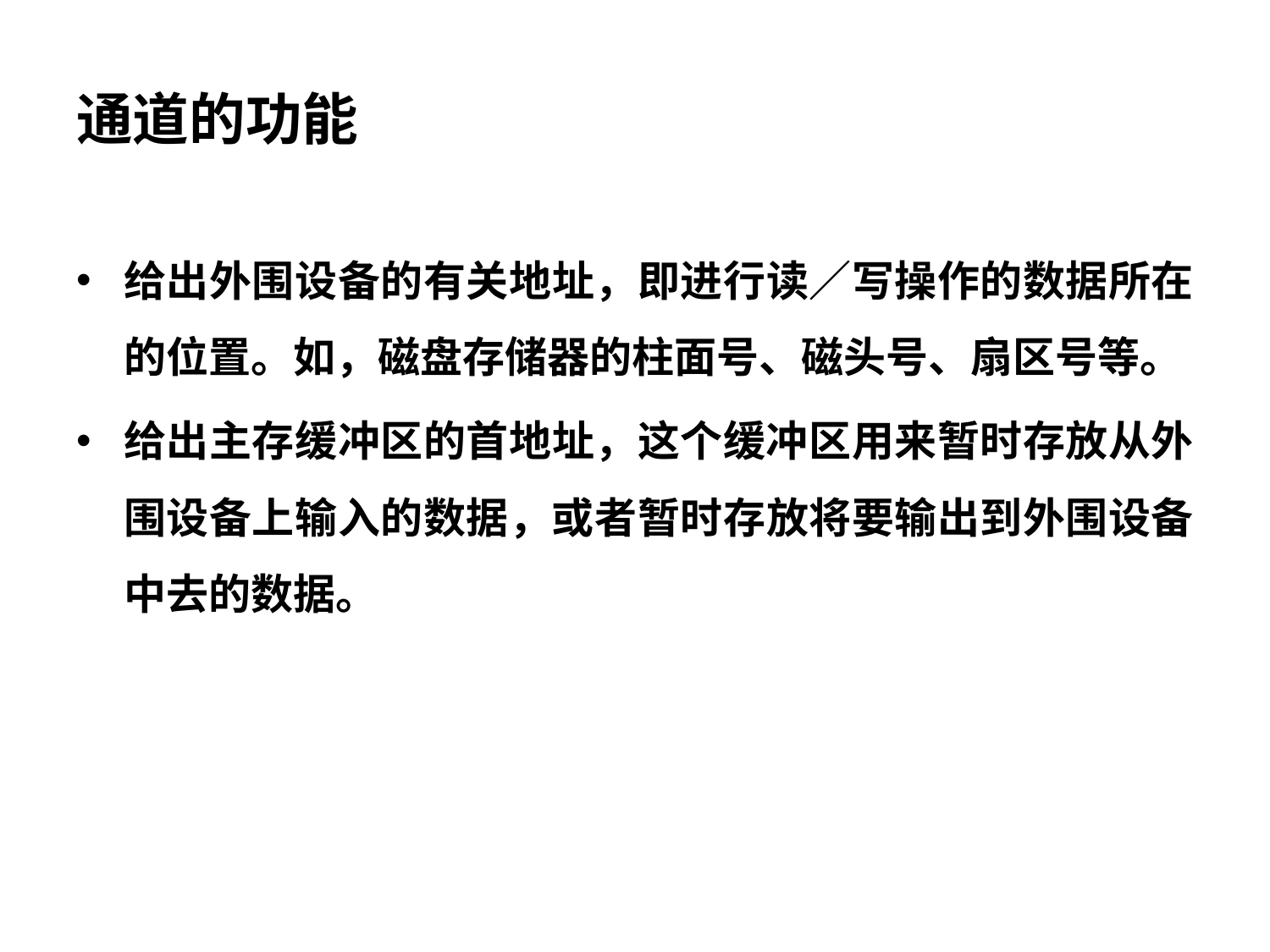

# 通道的功能
给出外围设备的有关地址，即进行读／写操作的数据所在的位置。如，磁盘存储器的柱面号、磁头号、扇区号等。
给出主存缓冲区的首地址，这个缓冲区用来暂时存放从外围设备上输入的数据，或者暂时存放将要输出到外围设备中去的数据。